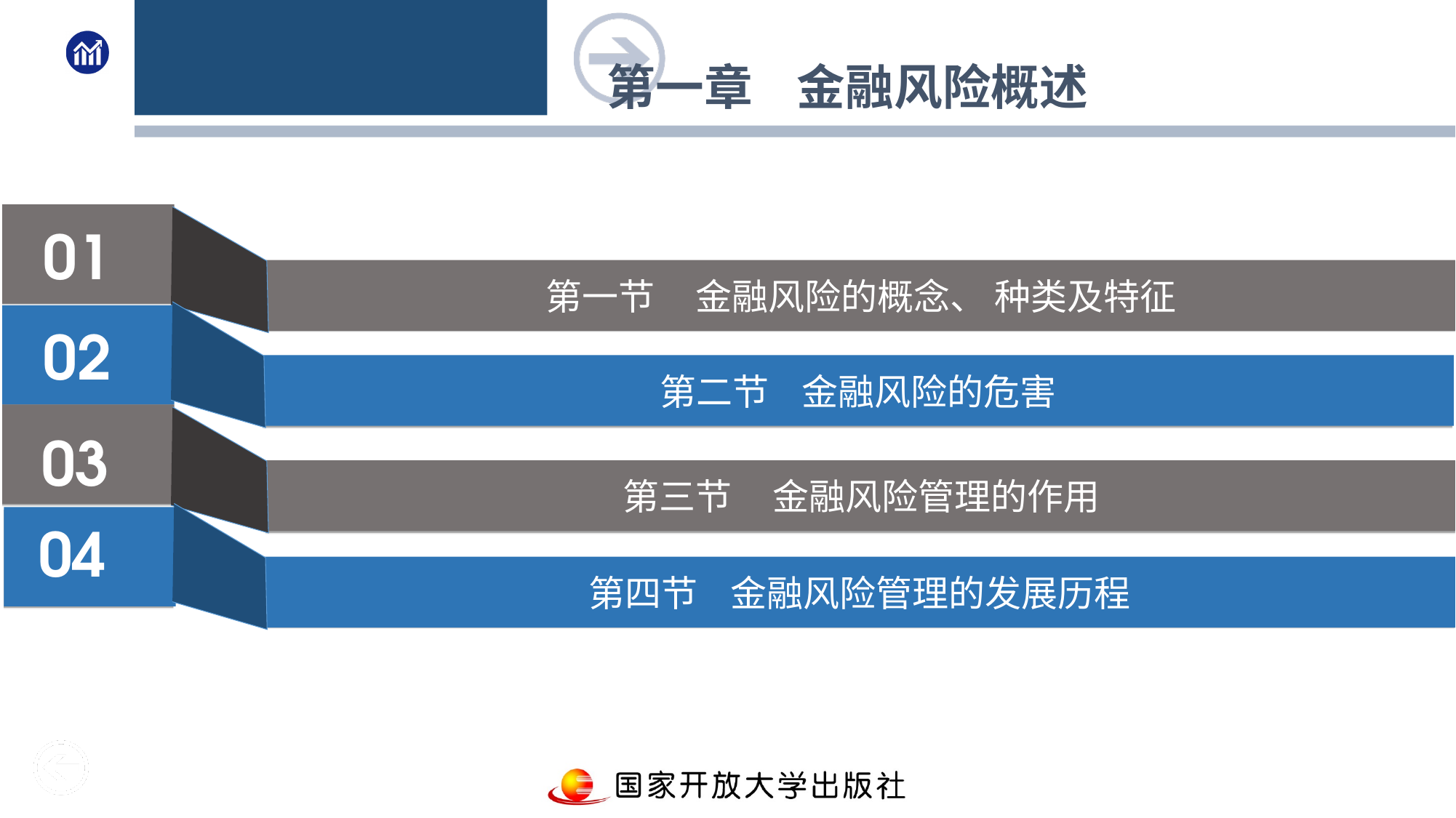

第一章    金融风险概述

01

第一节     金融风险的概念、 种类及特征

02
第二节    金融风险的危害

03

第三节     金融风险管理的作用

04
第四节    金融风险管理的发展历程